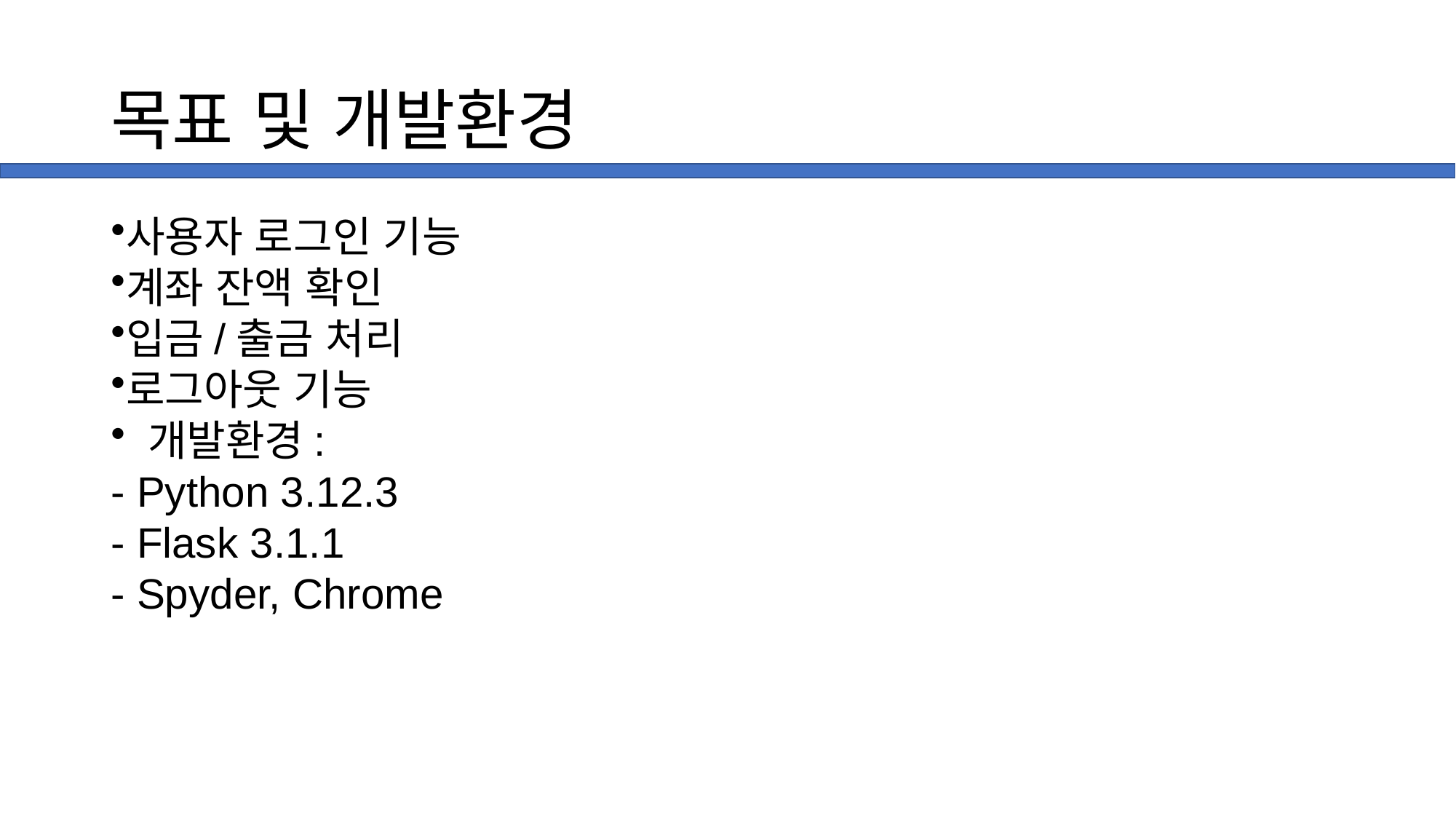

# 목표 및 개발환경

사용자 로그인 기능
계좌 잔액 확인
입금/출금 처리
로그아웃 기능
 개발환경:
- Python 3.12.3
- Flask 3.1.1
- Spyder, Chrome